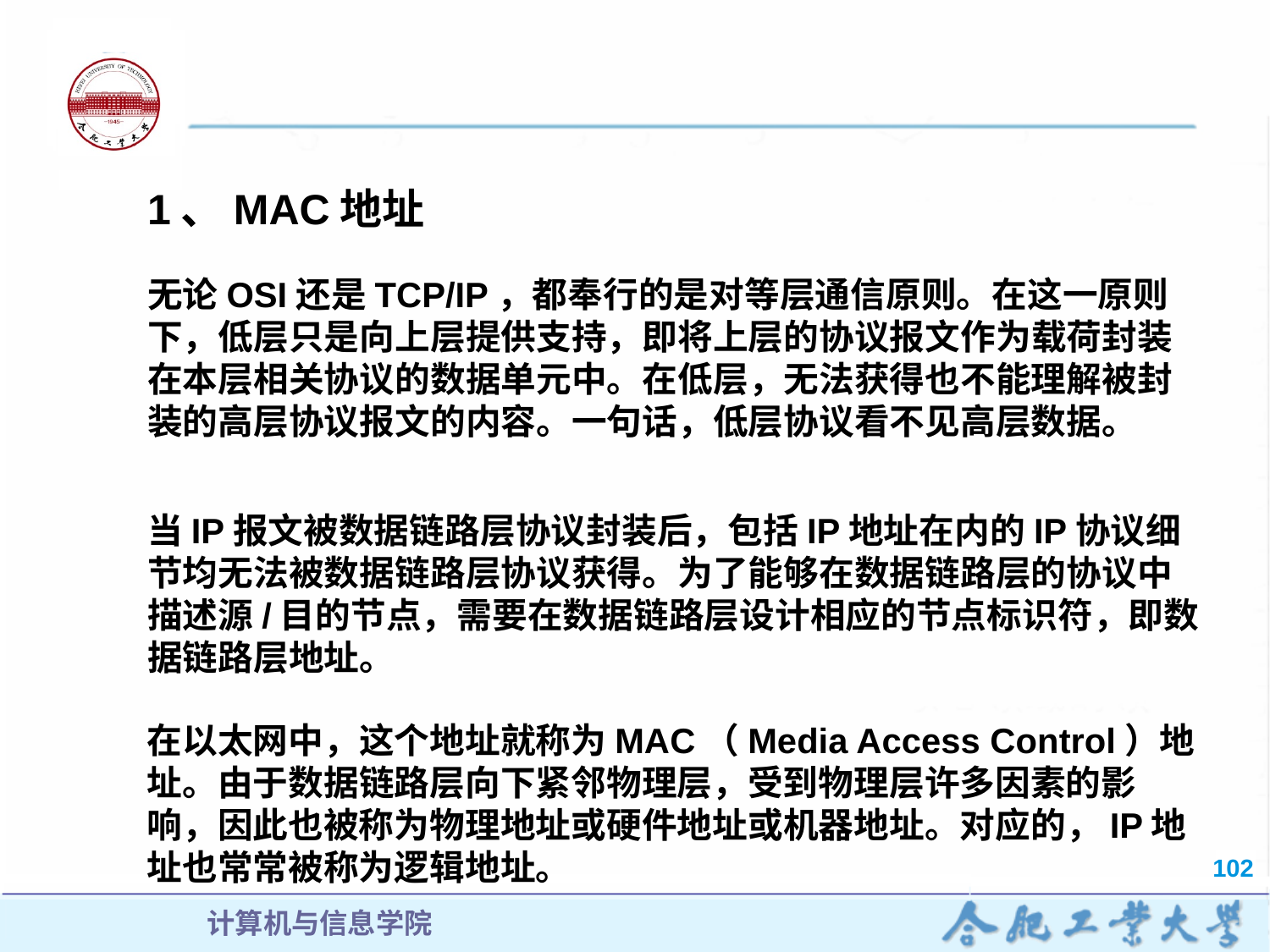

1、MAC地址
无论OSI还是TCP/IP，都奉行的是对等层通信原则。在这一原则下，低层只是向上层提供支持，即将上层的协议报文作为载荷封装在本层相关协议的数据单元中。在低层，无法获得也不能理解被封装的高层协议报文的内容。一句话，低层协议看不见高层数据。
当IP报文被数据链路层协议封装后，包括IP地址在内的IP协议细节均无法被数据链路层协议获得。为了能够在数据链路层的协议中描述源/目的节点，需要在数据链路层设计相应的节点标识符，即数据链路层地址。
在以太网中，这个地址就称为MAC（Media Access Control）地址。由于数据链路层向下紧邻物理层，受到物理层许多因素的影响，因此也被称为物理地址或硬件地址或机器地址。对应的，IP地址也常常被称为逻辑地址。